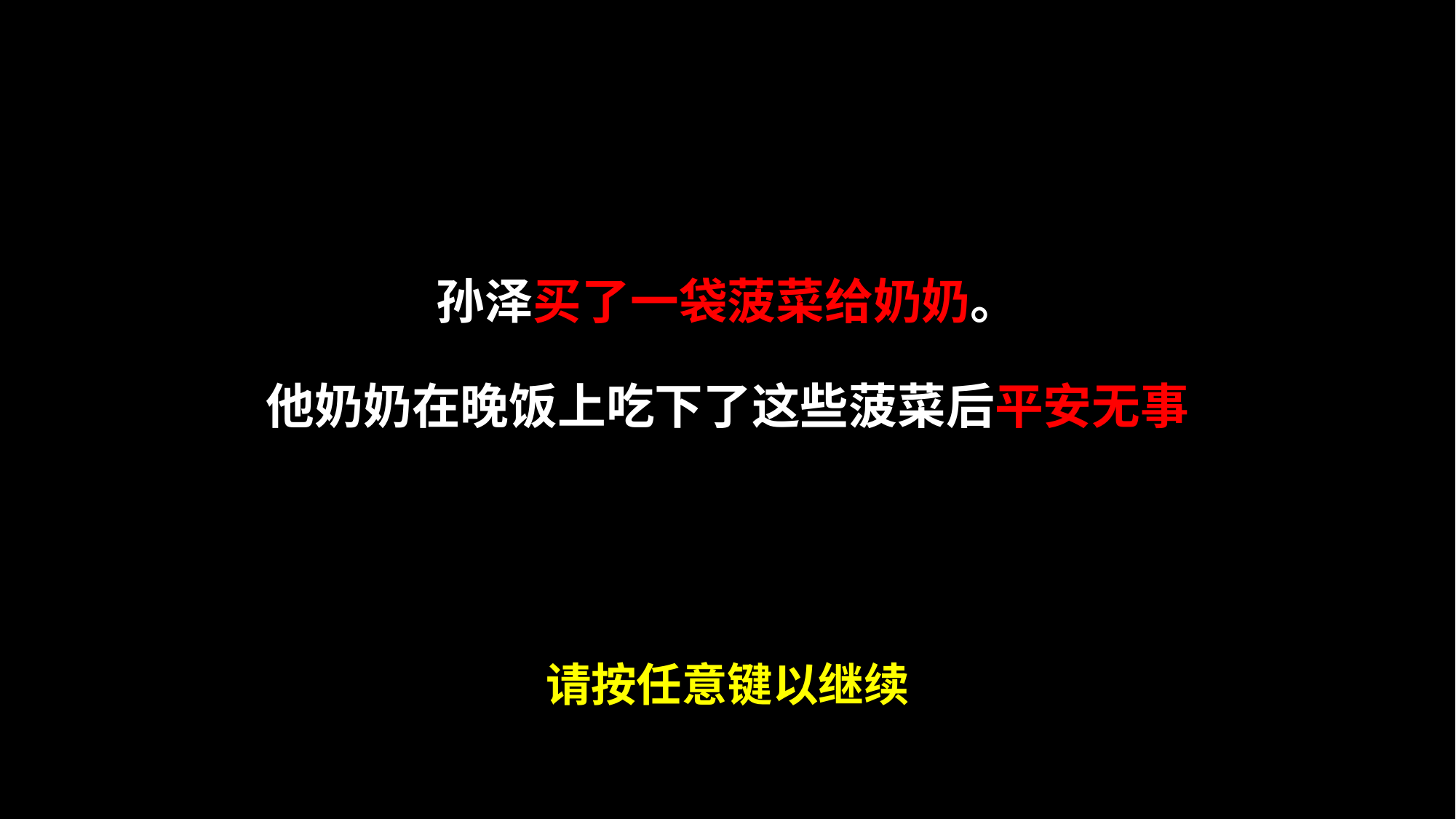

# 孙泽买了一袋菠菜给奶奶。 他奶奶在晚饭上吃下了这些菠菜后平安无事
请按任意键以继续